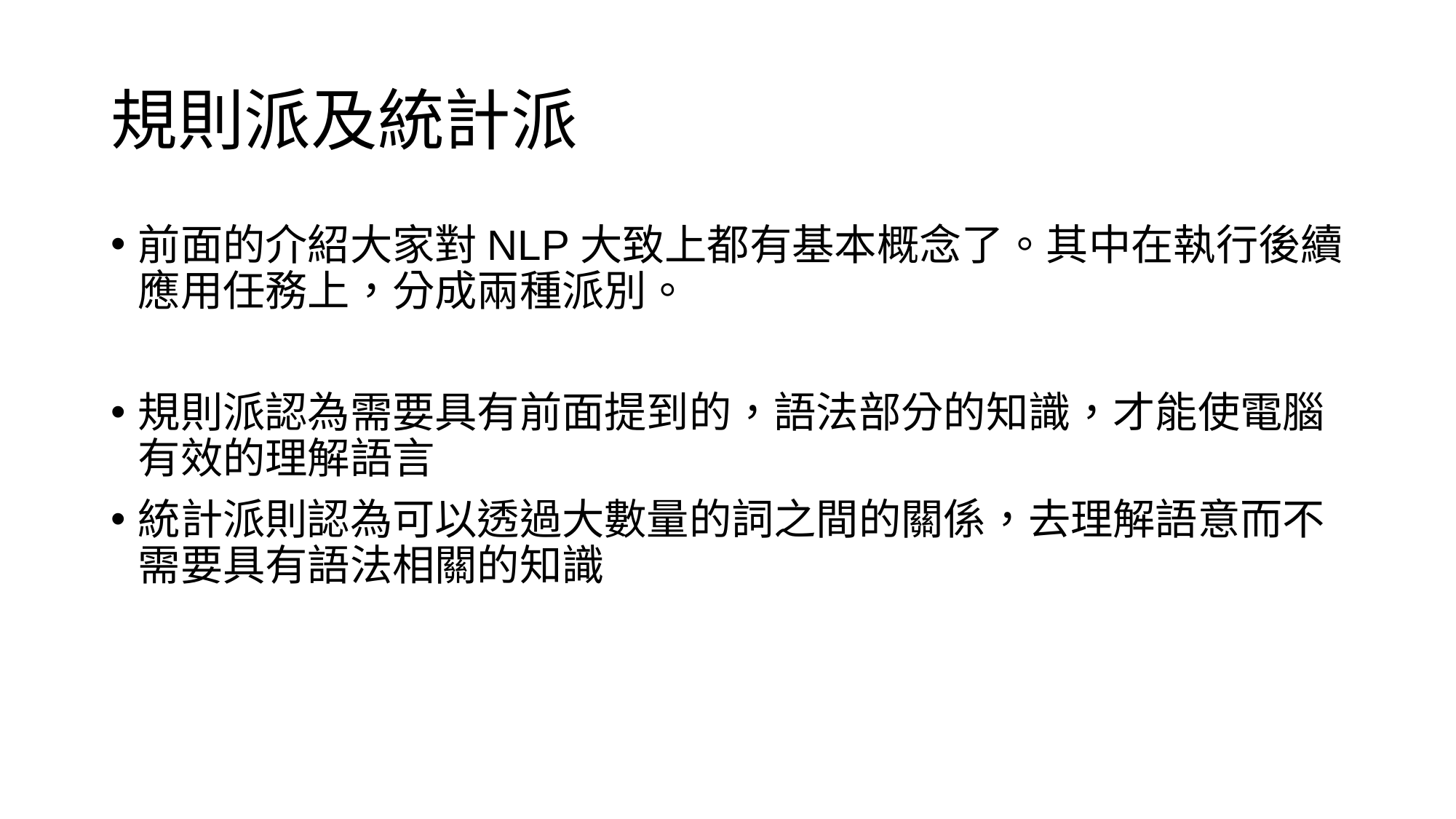

# 規則派及統計派
前面的介紹大家對NLP大致上都有基本概念了。其中在執行後續應用任務上，分成兩種派別。

規則派認為需要具有前面提到的，語法部分的知識，才能使電腦有效的理解語言
統計派則認為可以透過大數量的詞之間的關係，去理解語意而不需要具有語法相關的知識